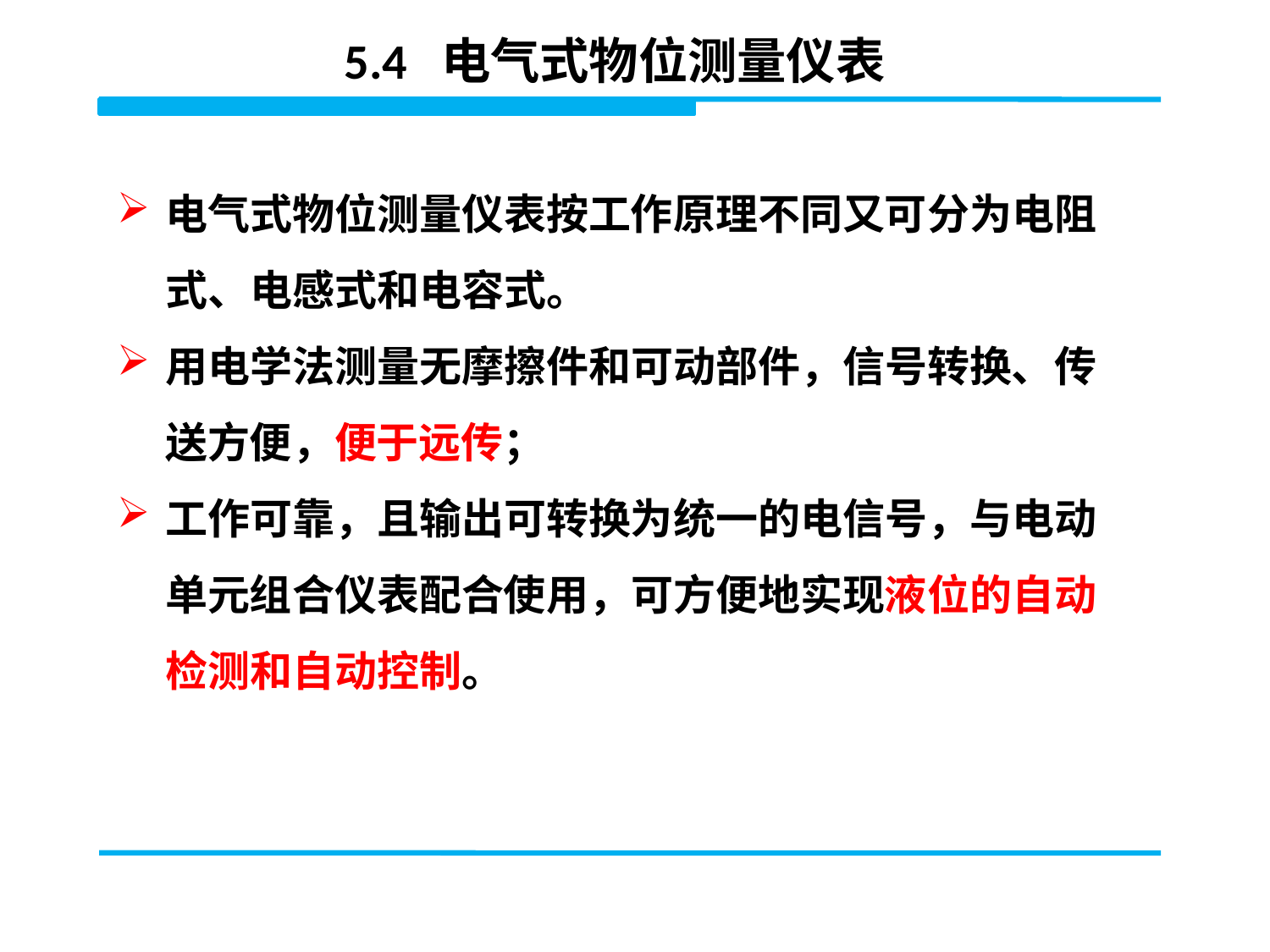

5.4  电气式物位测量仪表
电气式物位测量仪表按工作原理不同又可分为电阻式、电感式和电容式。
用电学法测量无摩擦件和可动部件，信号转换、传送方便，便于远传；
工作可靠，且输出可转换为统一的电信号，与电动单元组合仪表配合使用，可方便地实现液位的自动检测和自动控制。